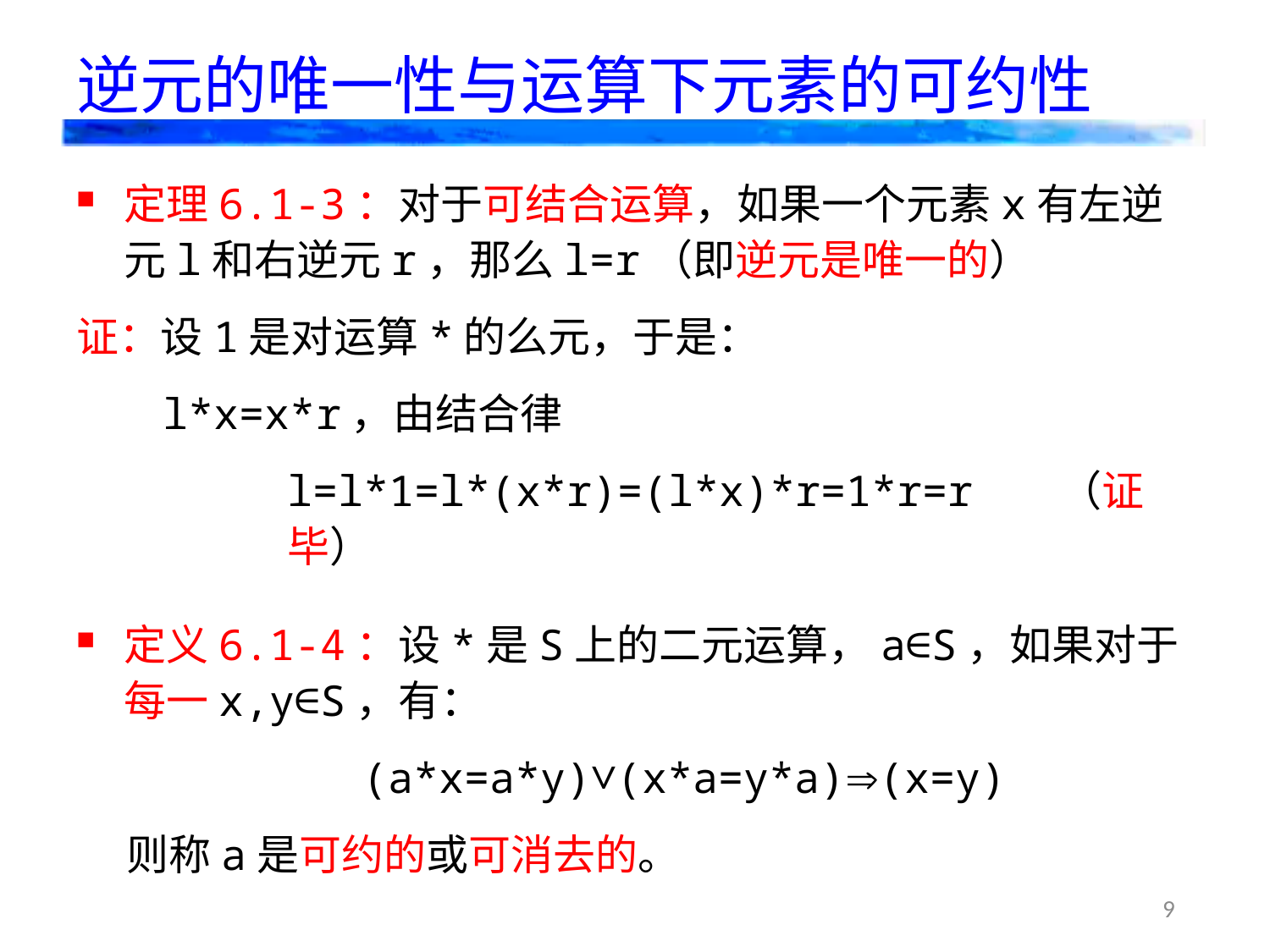

# 逆元的唯一性与运算下元素的可约性
定理6.1-3：对于可结合运算，如果一个元素x有左逆元l和右逆元r，那么l=r（即逆元是唯一的）
证：设1是对运算*的么元，于是：
l*x=x*r，由结合律
l=l*1=l*(x*r)=(l*x)*r=1*r=r   （证毕）
定义6.1-4：设*是S上的二元运算，a∈S，如果对于每一x,y∈S，有：
(a*x=a*y)∨(x*a=y*a)⇒(x=y)
则称a是可约的或可消去的。
9